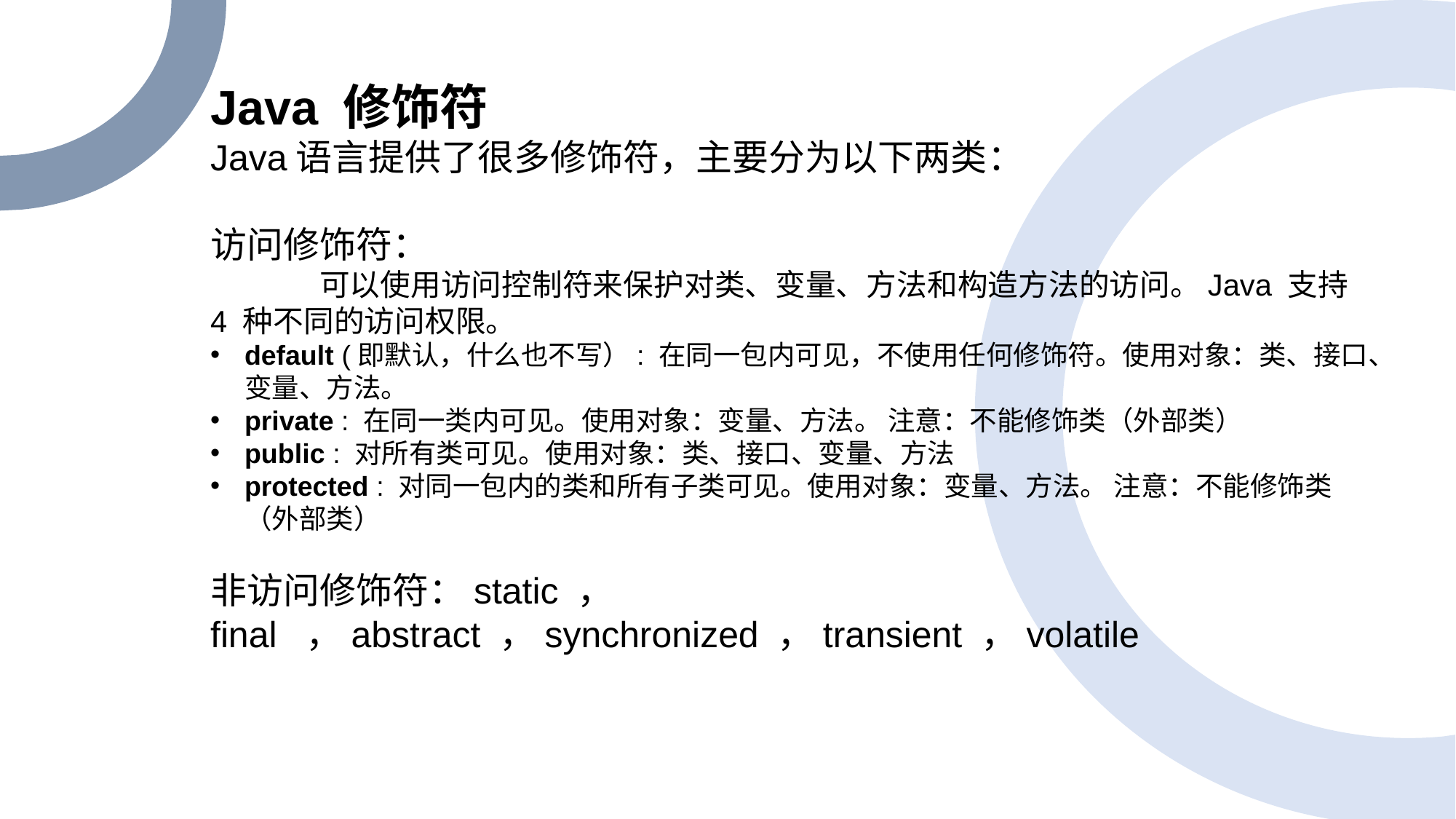

Java 修饰符
Java语言提供了很多修饰符，主要分为以下两类：

访问修饰符：
	可以使用访问控制符来保护对类、变量、方法和构造方法的访问。Java 支持 4 种不同的访问权限。
default (即默认，什么也不写）: 在同一包内可见，不使用任何修饰符。使用对象：类、接口、变量、方法。
private : 在同一类内可见。使用对象：变量、方法。 注意：不能修饰类（外部类）
public : 对所有类可见。使用对象：类、接口、变量、方法
protected : 对同一包内的类和所有子类可见。使用对象：变量、方法。 注意：不能修饰类（外部类）

非访问修饰符：static ， final  ，abstract ，synchronized ，transient ，volatile